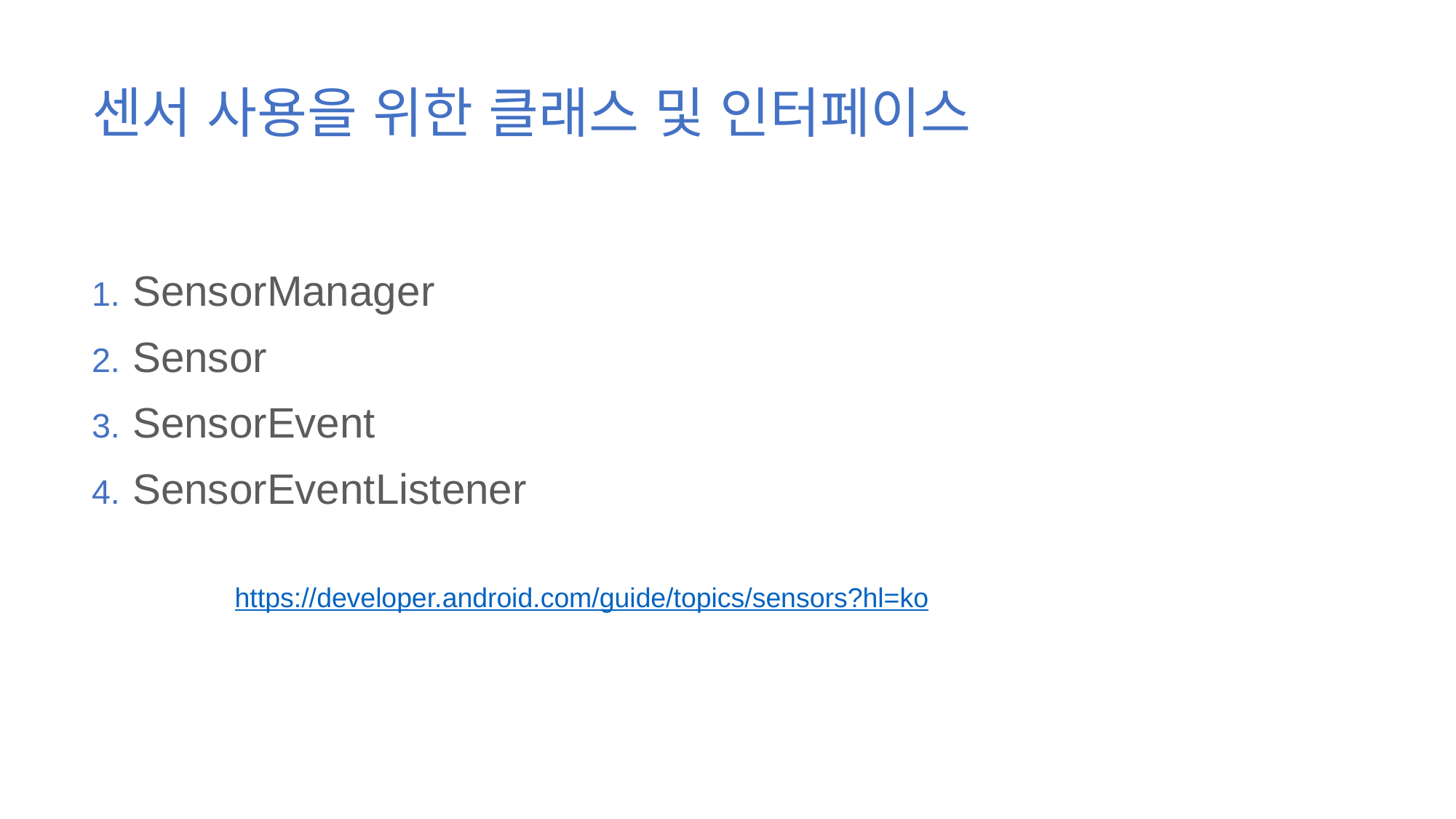

# 센서 사용을 위한 클래스 및 인터페이스
SensorManager
Sensor
SensorEvent
SensorEventListener

https://developer.android.com/guide/topics/sensors?hl=ko